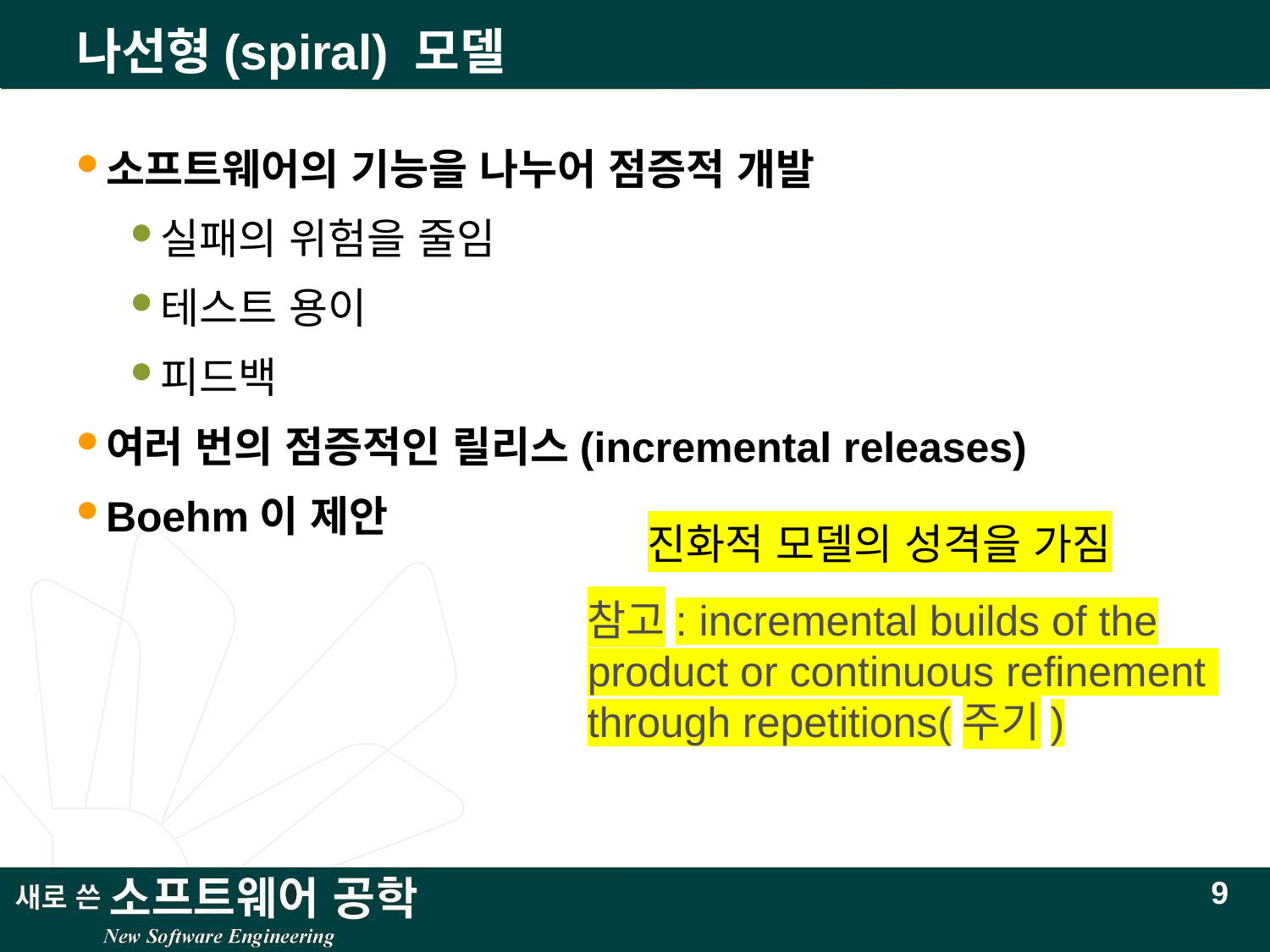

# 나선형(spiral) 모델
소프트웨어의 기능을 나누어 점증적 개발
실패의 위험을 줄임
테스트 용이
피드백
여러 번의 점증적인 릴리스(incremental releases)
Boehm이 제안
진화적 모델의 성격을 가짐
참고: incremental builds of the product or continuous refinement  through repetitions(주기)